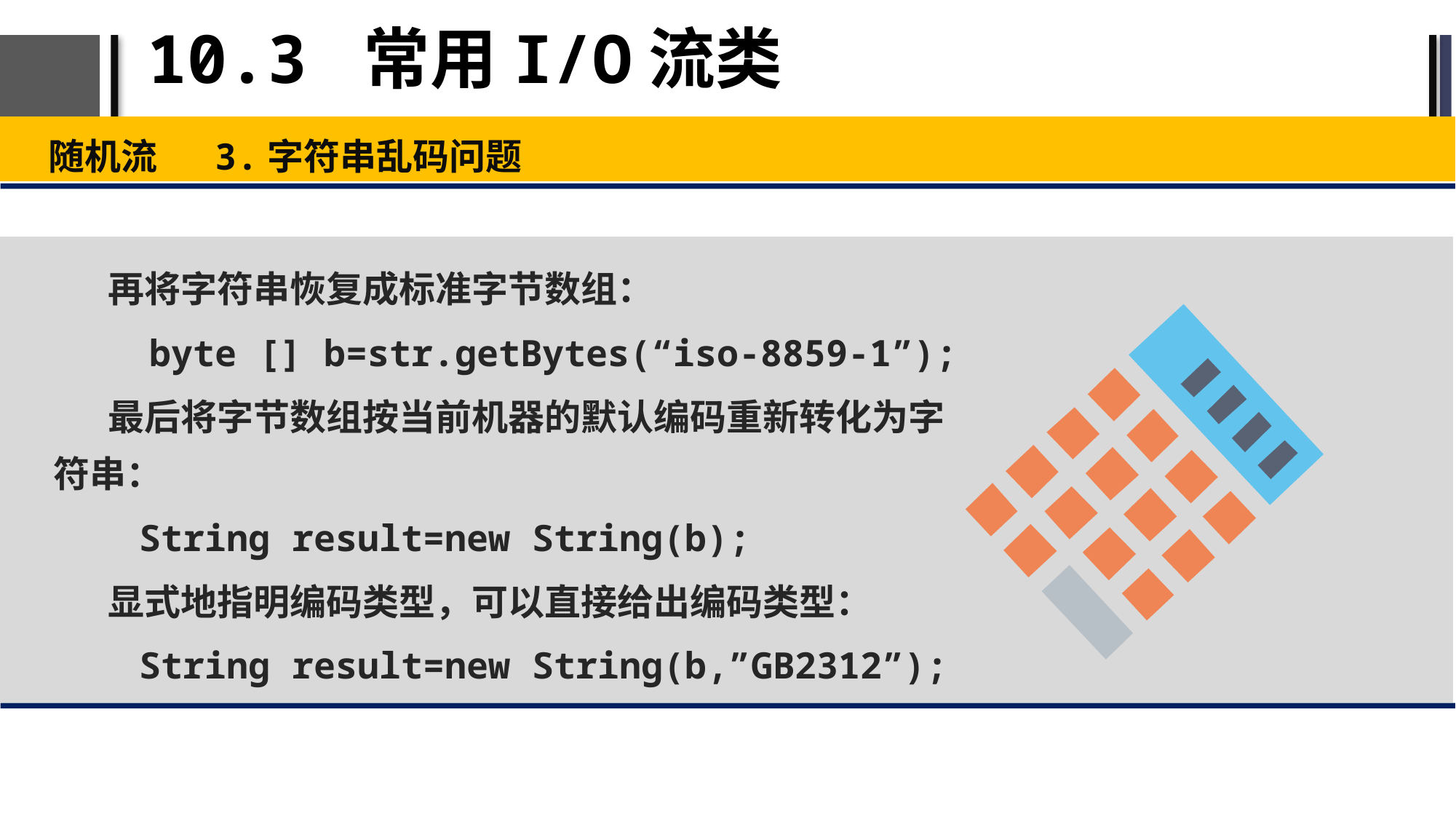

# 10.3 常用I/O流类

随机流      3.字符串乱码问题

再将字符串恢复成标准字节数组：
byte [] b=str.getBytes(“iso-8859-1”);
最后将字节数组按当前机器的默认编码重新转化为字符串：
String result=new String(b);
显式地指明编码类型，可以直接给出编码类型：
String result=new String(b,”GB2312”);